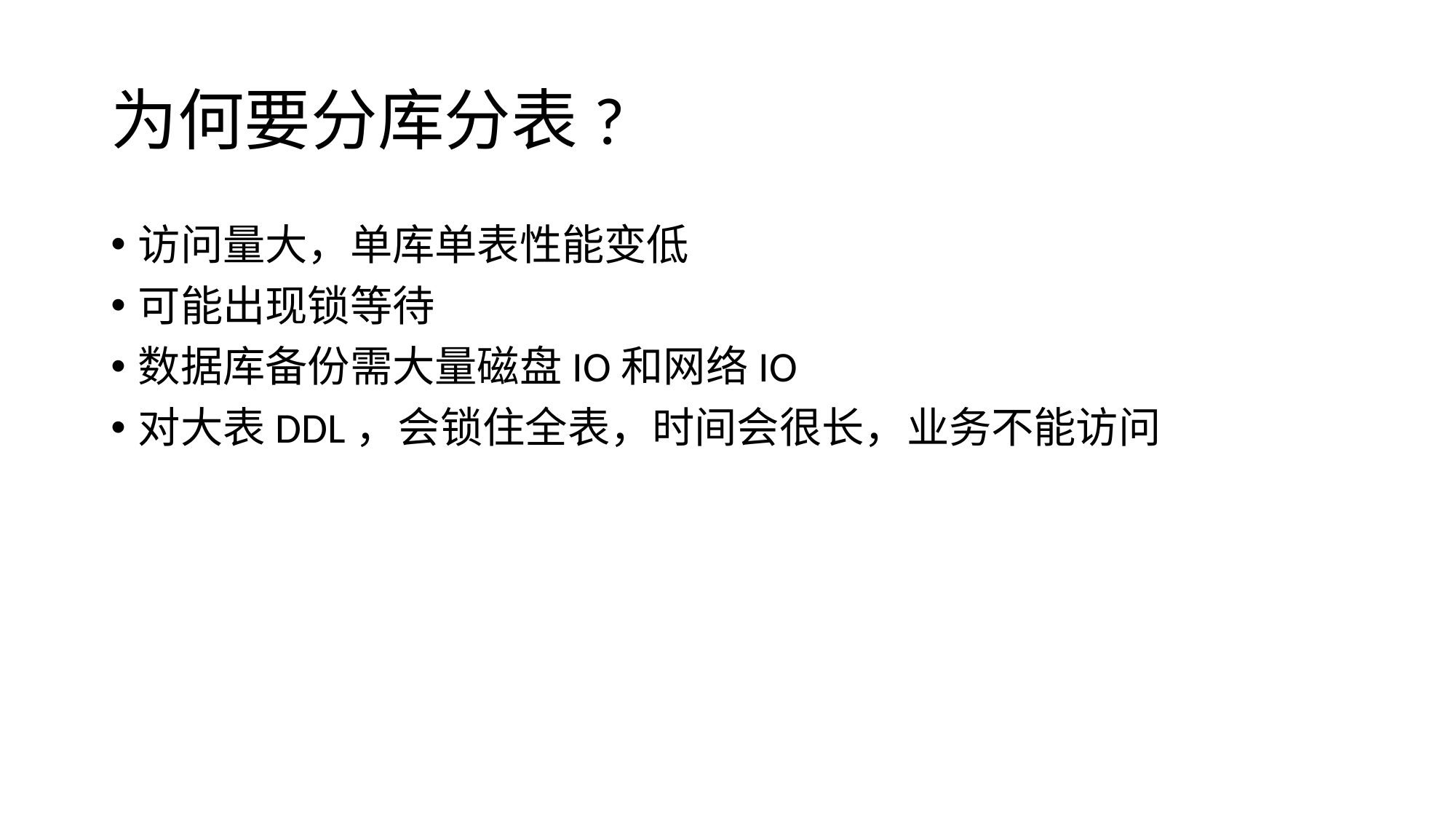

# 为何要分库分表?
访问量大，单库单表性能变低
可能出现锁等待
数据库备份需大量磁盘IO和网络IO
对大表DDL，会锁住全表，时间会很长，业务不能访问